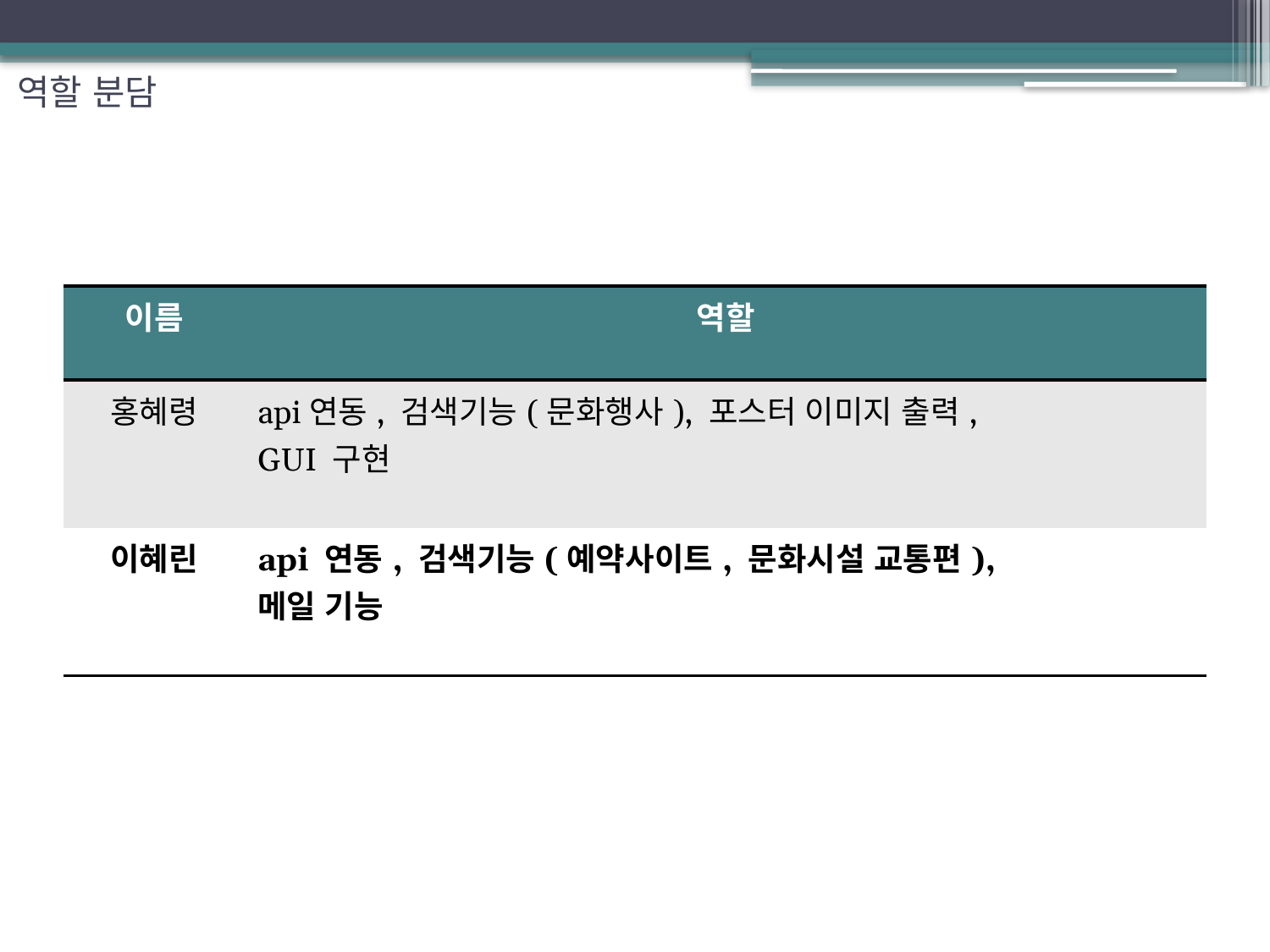

# 역할 분담
| 이름 | 역할 |
| --- | --- |
| 홍혜령 | api연동, 검색기능(문화행사), 포스터 이미지 출력, GUI 구현 |
| 이혜린 | api 연동, 검색기능(예약사이트, 문화시설 교통편), 메일 기능 |